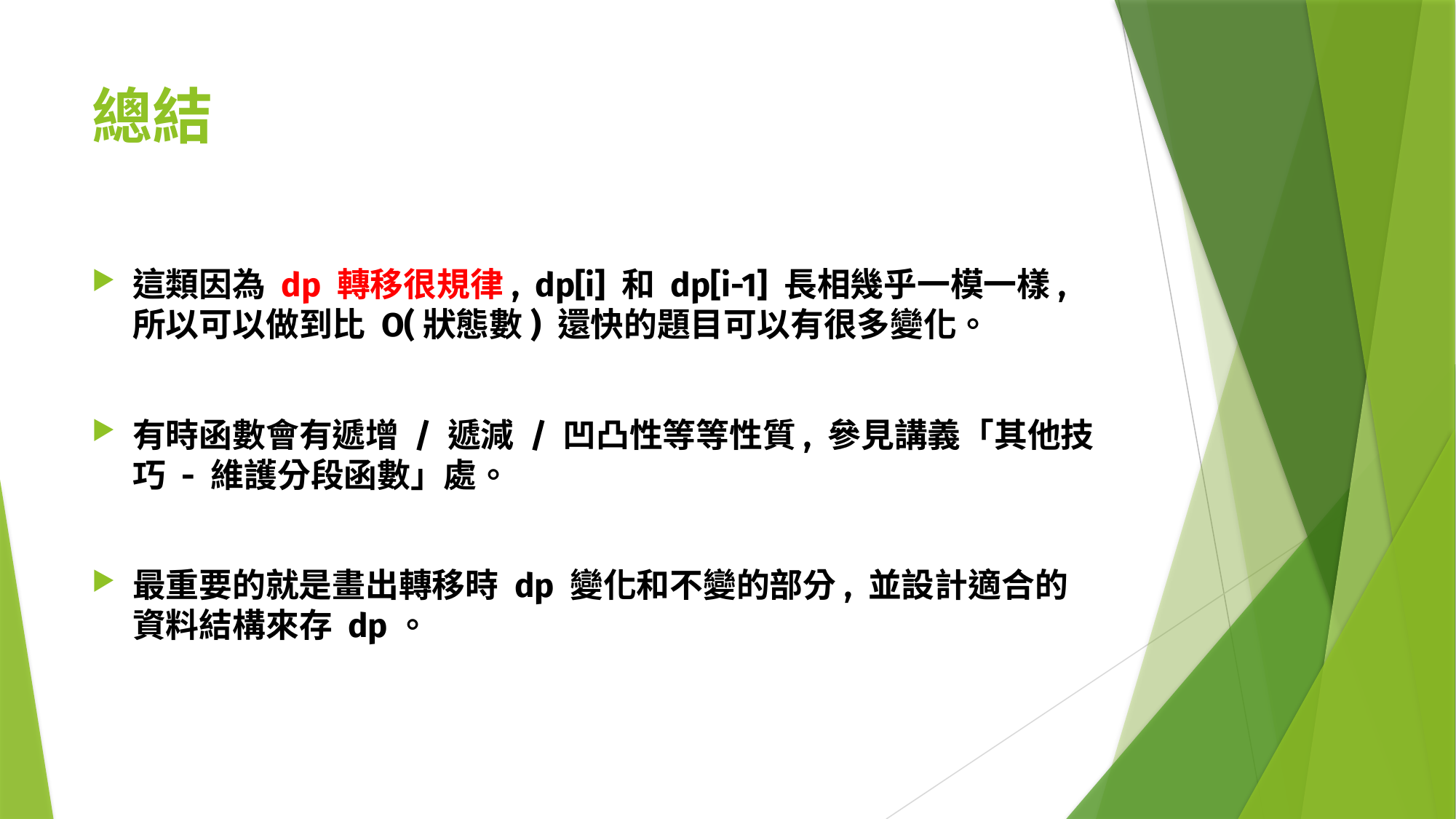

# 總結
這類因為 dp 轉移很規律,  dp[i] 和 dp[i-1] 長相幾乎一模一樣, 所以可以做到比 O(狀態數) 還快的題目可以有很多變化。

有時函數會有遞增 / 遞減 / 凹凸性等等性質, 參見講義「其他技巧 - 維護分段函數」處。

最重要的就是畫出轉移時 dp 變化和不變的部分, 並設計適合的資料結構來存 dp。